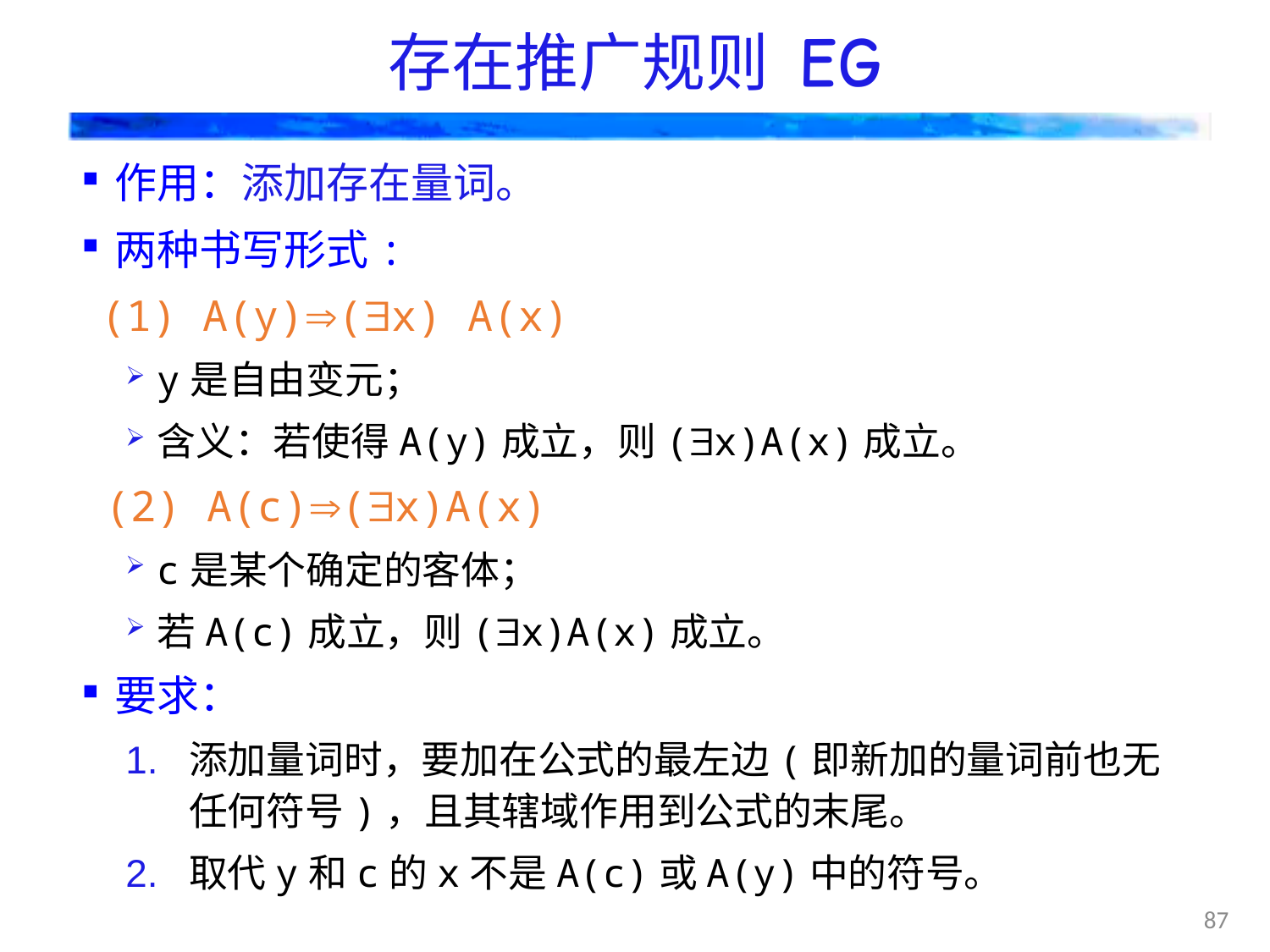

# 存在推广规则 EG
作用：添加存在量词。
两种书写形式:
(1) A(y)⇒(∃x) A(x)
y是自由变元；
含义：若使得A(y)成立，则(∃x)A(x)成立。
(2) A(c)⇒(∃x)A(x)
c是某个确定的客体；
若A(c)成立，则(∃x)A(x)成立。
要求：
添加量词时，要加在公式的最左边(即新加的量词前也无任何符号)，且其辖域作用到公式的末尾。
取代y和c的x不是A(c)或A(y)中的符号。
87